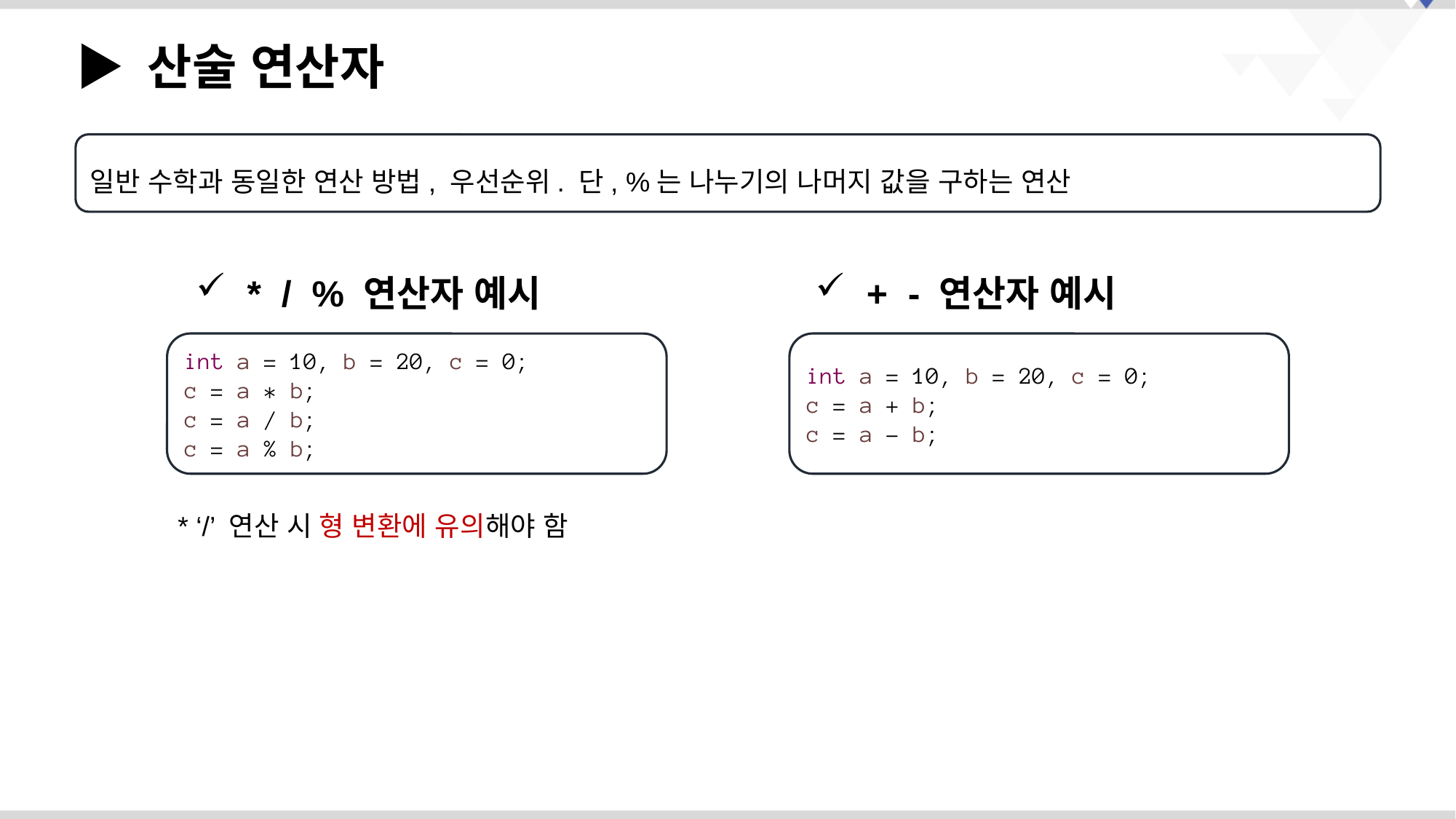

▶ 산술 연산자
일반 수학과 동일한 연산 방법, 우선순위. 단, %는 나누기의 나머지 값을 구하는 연산
 *  /  % 연산자 예시
 +  - 연산자 예시
int a = 10, b = 20, c = 0;
c = a * b;
c = a / b;
c = a % b;
int a = 10, b = 20, c = 0;
c = a + b;
c = a - b;
* ‘/’ 연산 시 형 변환에 유의해야 함